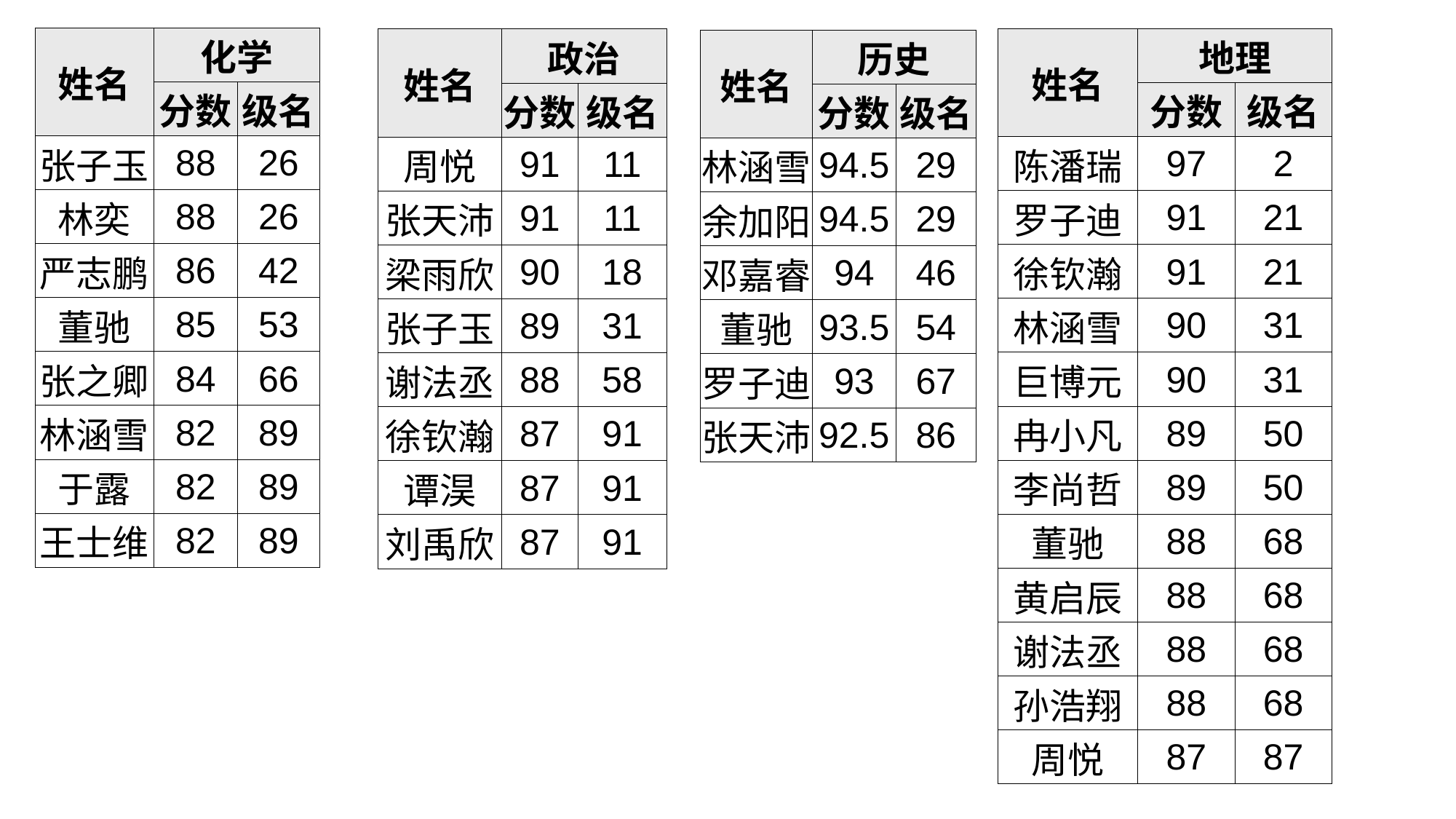

| 姓名 | 化学 |  |
| --- | --- | --- |
|  | 分数 | 级名 |
| 张子玉 | 88 | 26 |
| 林奕 | 88 | 26 |
| 严志鹏 | 86 | 42 |
| 董驰 | 85 | 53 |
| 张之卿 | 84 | 66 |
| 林涵雪 | 82 | 89 |
| 于露 | 82 | 89 |
| 王士维 | 82 | 89 |
| 姓名 | 地理 |  |
| --- | --- | --- |
|  | 分数 | 级名 |
| 陈潘瑞 | 97 | 2 |
| 罗子迪 | 91 | 21 |
| 徐钦瀚 | 91 | 21 |
| 林涵雪 | 90 | 31 |
| 巨博元 | 90 | 31 |
| 冉小凡 | 89 | 50 |
| 李尚哲 | 89 | 50 |
| 董驰 | 88 | 68 |
| 黄启辰 | 88 | 68 |
| 谢法丞 | 88 | 68 |
| 孙浩翔 | 88 | 68 |
| 周悦 | 87 | 87 |
| 姓名 | 政治 |  |
| --- | --- | --- |
|  | 分数 | 级名 |
| 周悦 | 91 | 11 |
| 张天沛 | 91 | 11 |
| 梁雨欣 | 90 | 18 |
| 张子玉 | 89 | 31 |
| 谢法丞 | 88 | 58 |
| 徐钦瀚 | 87 | 91 |
| 谭淏 | 87 | 91 |
| 刘禹欣 | 87 | 91 |
| 姓名 | 历史 |  |
| --- | --- | --- |
|  | 分数 | 级名 |
| 林涵雪 | 94.5 | 29 |
| 余加阳 | 94.5 | 29 |
| 邓嘉睿 | 94 | 46 |
| 董驰 | 93.5 | 54 |
| 罗子迪 | 93 | 67 |
| 张天沛 | 92.5 | 86 |